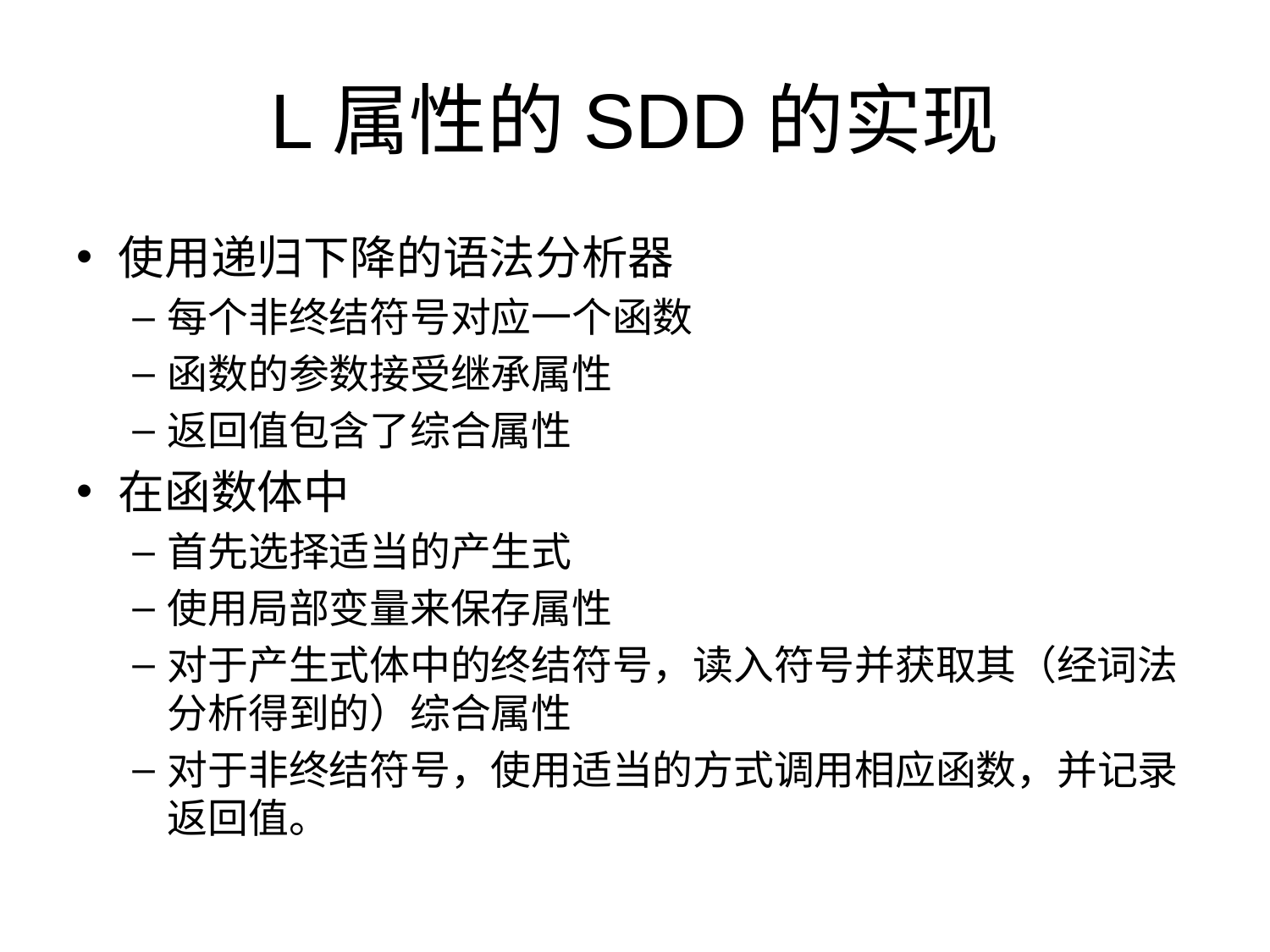

# L属性的SDD的实现
使用递归下降的语法分析器
每个非终结符号对应一个函数
函数的参数接受继承属性
返回值包含了综合属性
在函数体中
首先选择适当的产生式
使用局部变量来保存属性
对于产生式体中的终结符号，读入符号并获取其（经词法分析得到的）综合属性
对于非终结符号，使用适当的方式调用相应函数，并记录返回值。